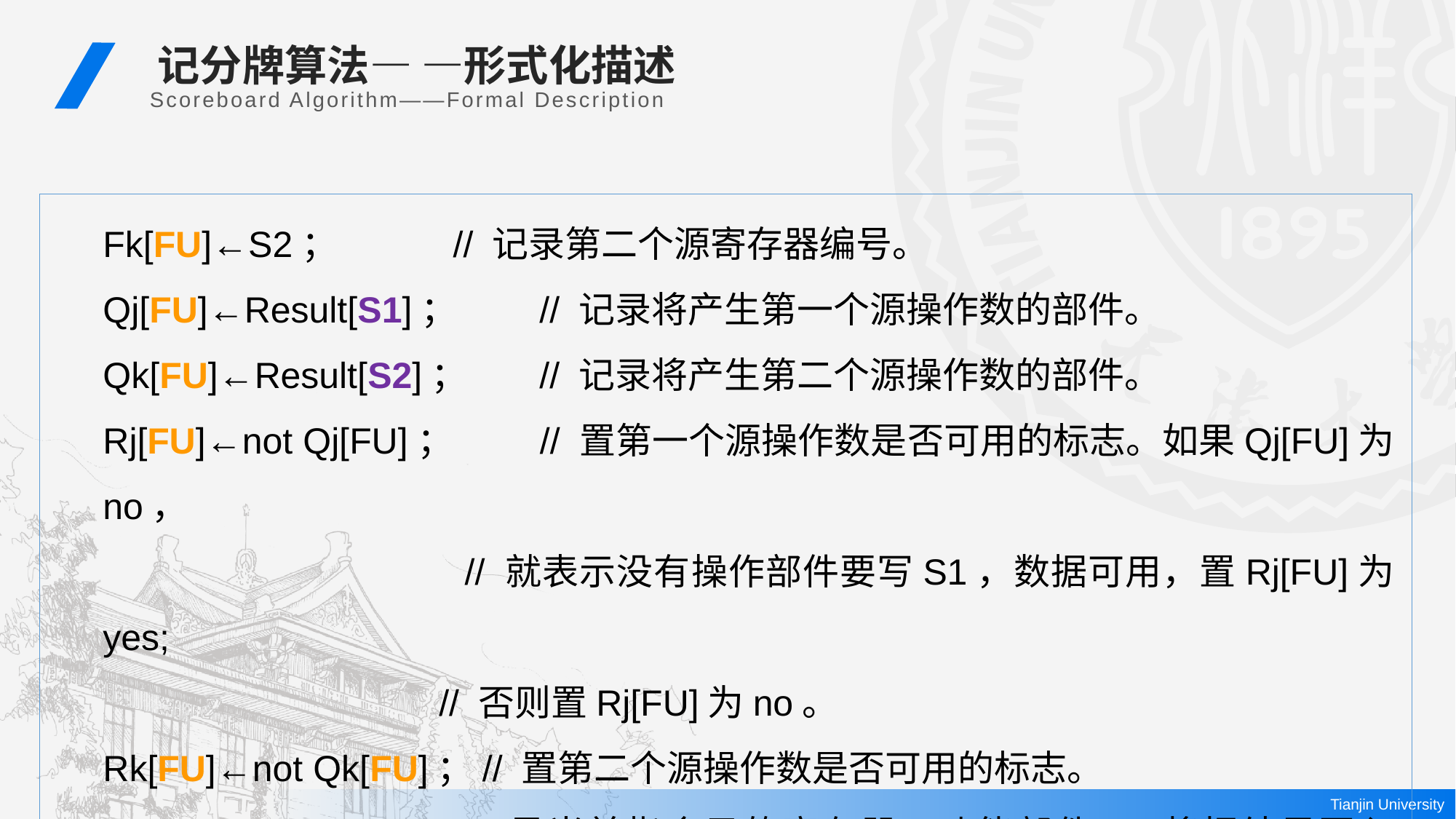

记分牌算法— —形式化描述
Scoreboard Algorithm——Formal Description
Fk[FU]←S2；             // 记录第二个源寄存器编号。
Qj[FU]←Result[S1]；	// 记录将产生第一个源操作数的部件。
Qk[FU]←Result[S2]；	// 记录将产生第二个源操作数的部件。
Rj[FU]←not Qj[FU]；	// 置第一个源操作数是否可用的标志。如果Qj[FU]为no，
                                 // 就表示没有操作部件要写S1，数据可用，置Rj[FU]为yes;
                                 // 否则置Rj[FU]为no。
Rk[FU]←not Qk[FU]；// 置第二个源操作数是否可用的标志。
Result[D]←FU；	// D是当前指令目的寄存器，功能部件FU将把结果写入D。